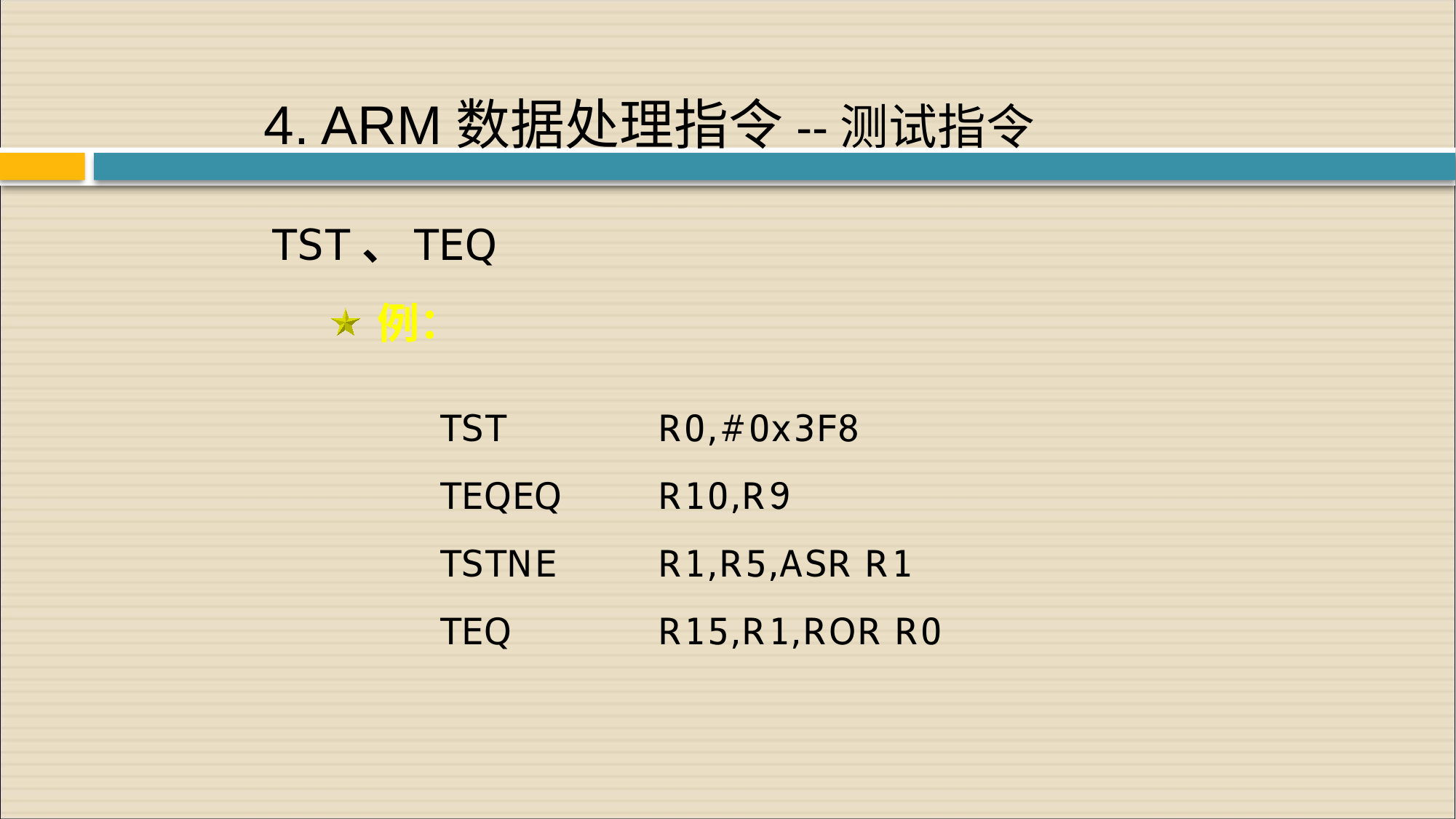

# 4. ARM数据处理指令--测试指令
TST、TEQ
 例：
TST		R0,#0x3F8
TEQEQ	R10,R9
TSTNE	R1,R5,ASR R1
TEQ		R15,R1,ROR R0